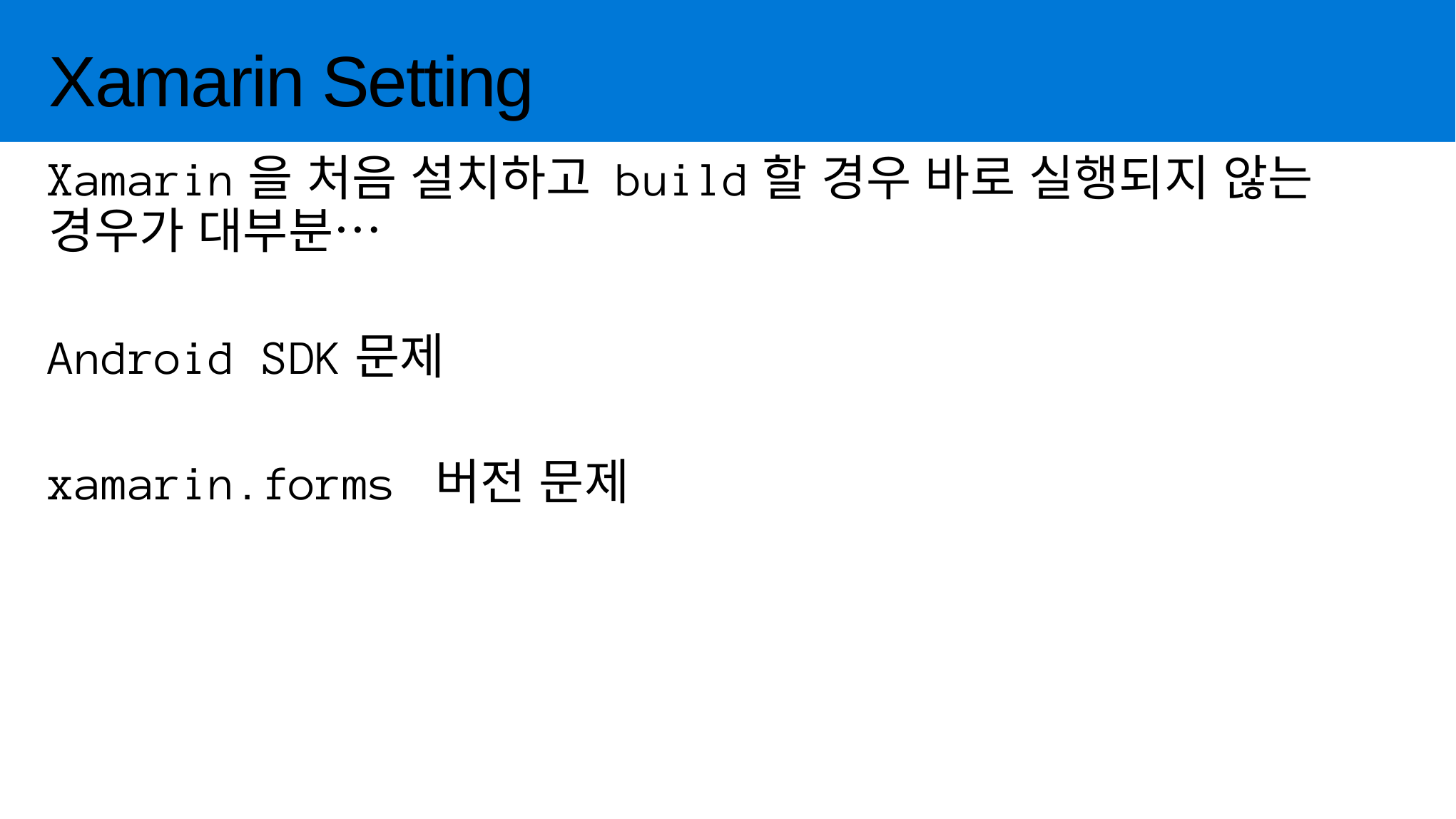

# Xamarin Setting
Xamarin을 처음 설치하고 build할 경우 바로 실행되지 않는 경우가 대부분…

Android SDK문제

xamarin.forms 버전 문제